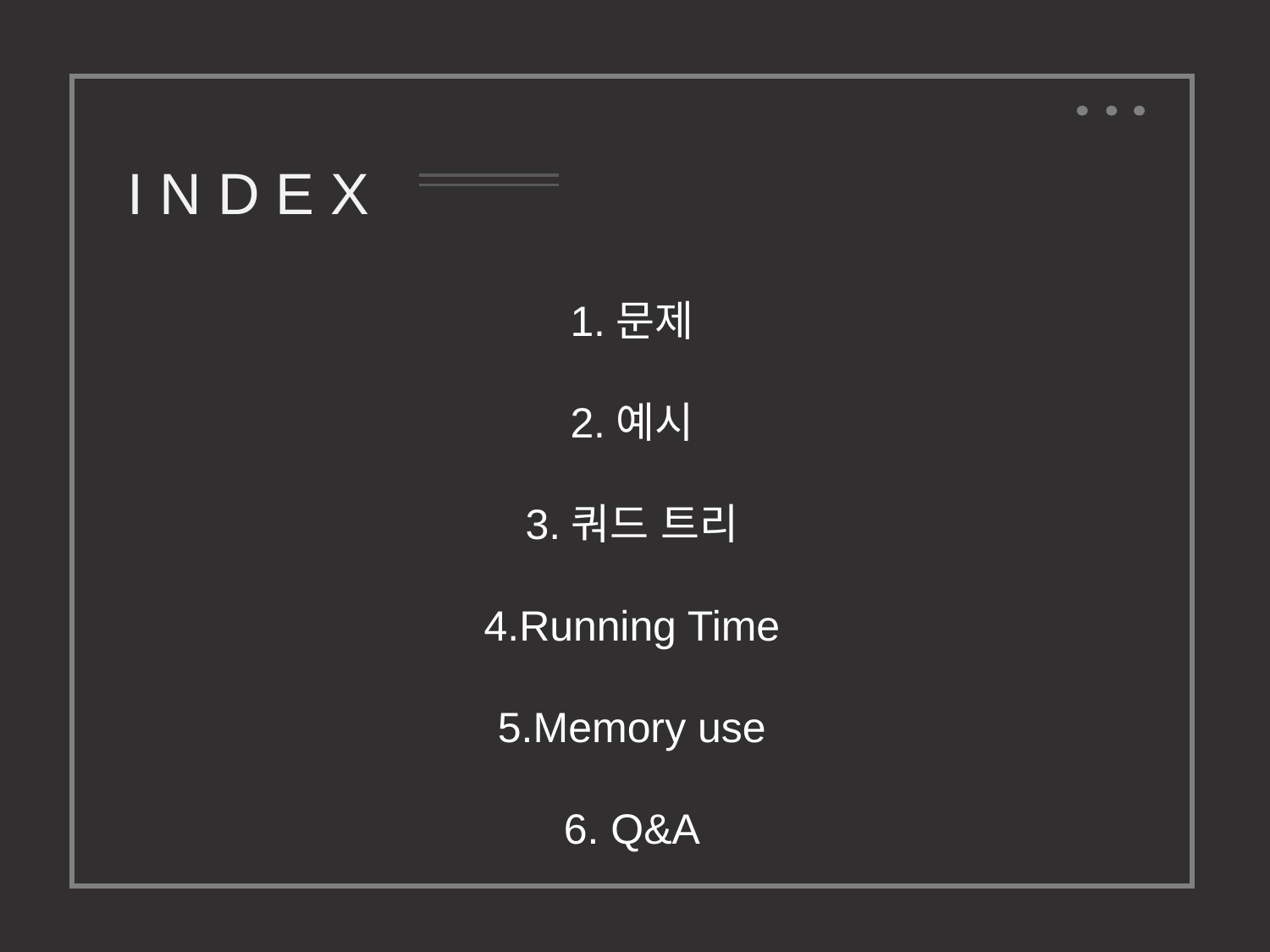

I N D E X
1.문제
2.예시
3.쿼드 트리
4.Running Time
5.Memory use
6. Q&A